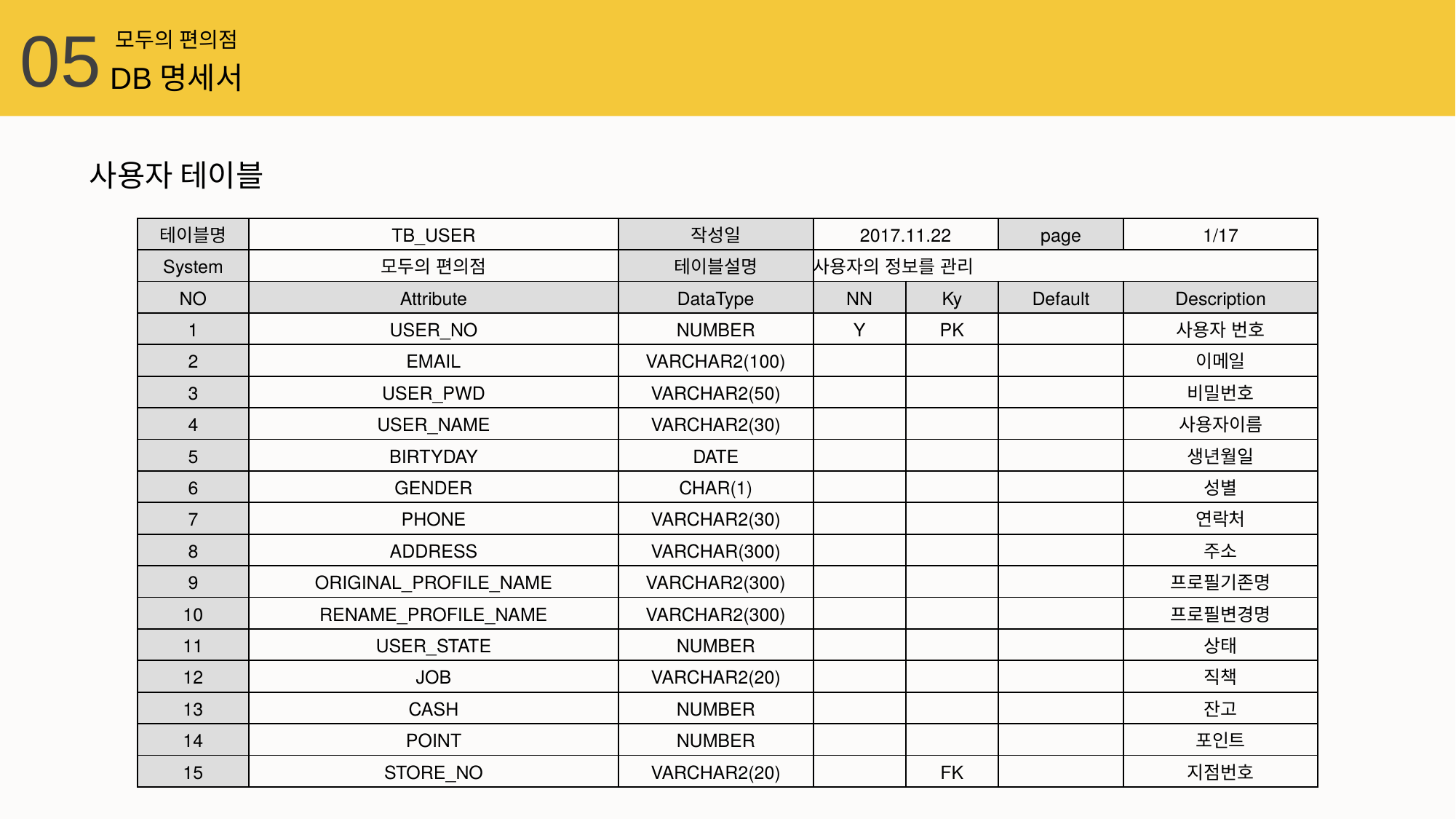

05
모두의 편의점
DB명세서
사용자 테이블
| 테이블명 | TB\_USER | 작성일 | 2017.11.22 |  | page | 1/17 |
| --- | --- | --- | --- | --- | --- | --- |
| System | 모두의 편의점 | 테이블설명 | 사용자의 정보를 관리 |  |  |  |
| NO | Attribute | DataType | NN | Ky | Default | Description |
| 1 | USER\_NO | NUMBER | Y | PK |  | 사용자 번호 |
| 2 | EMAIL | VARCHAR2(100) |  |  |  | 이메일 |
| 3 | USER\_PWD | VARCHAR2(50) |  |  |  | 비밀번호 |
| 4 | USER\_NAME | VARCHAR2(30) |  |  |  | 사용자이름 |
| 5 | BIRTYDAY | DATE |  |  |  | 생년월일 |
| 6 | GENDER | CHAR(1) |  |  |  | 성별 |
| 7 | PHONE | VARCHAR2(30) |  |  |  | 연락처 |
| 8 | ADDRESS | VARCHAR(300) |  |  |  | 주소 |
| 9 | ORIGINAL\_PROFILE\_NAME | VARCHAR2(300) |  |  |  | 프로필기존명 |
| 10 | RENAME\_PROFILE\_NAME | VARCHAR2(300) |  |  |  | 프로필변경명 |
| 11 | USER\_STATE | NUMBER |  |  |  | 상태 |
| 12 | JOB | VARCHAR2(20) |  |  |  | 직책 |
| 13 | CASH | NUMBER |  |  |  | 잔고 |
| 14 | POINT | NUMBER |  |  |  | 포인트 |
| 15 | STORE\_NO | VARCHAR2(20) |  | FK |  | 지점번호 |